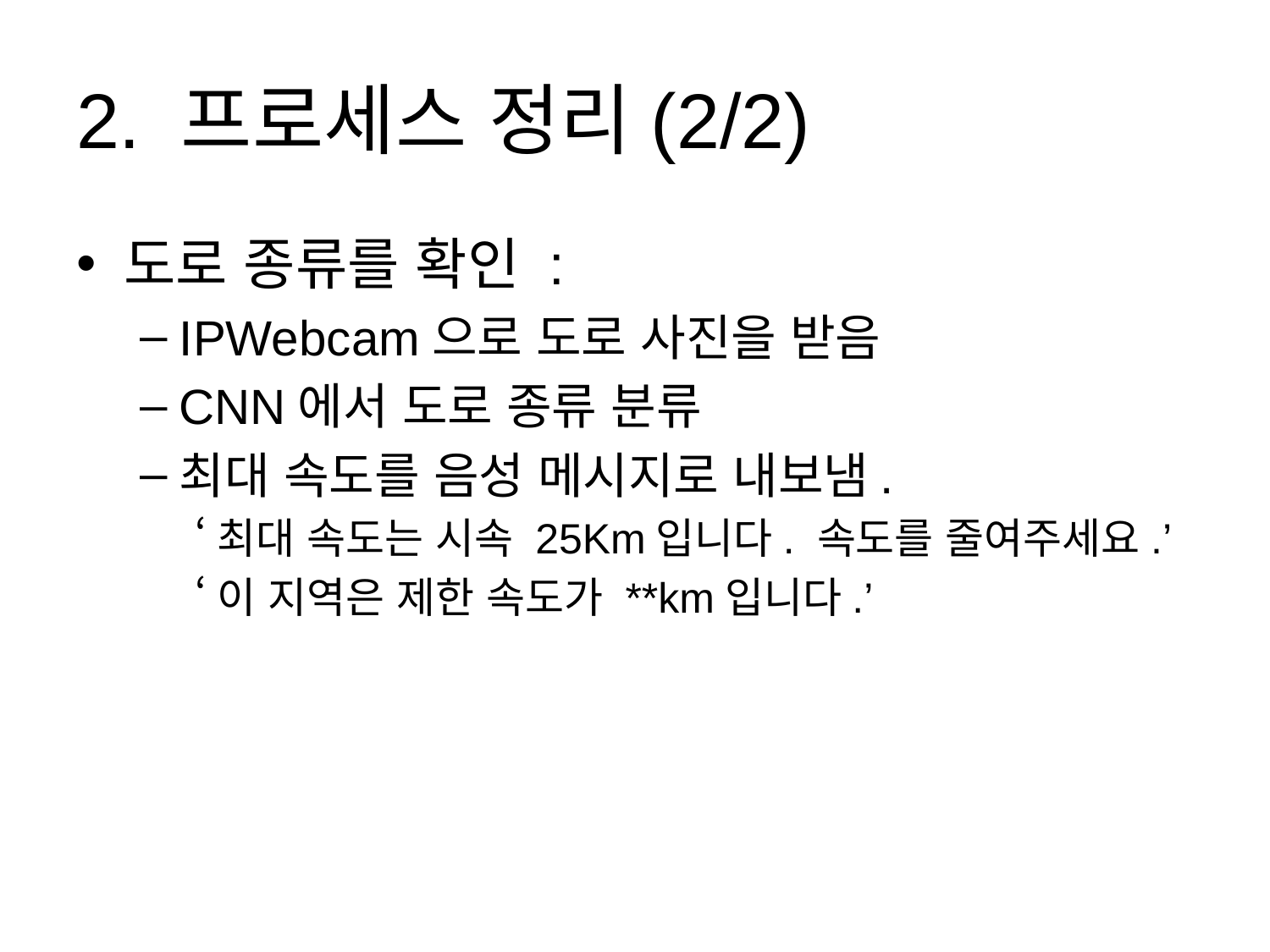

# 2. 프로세스 정리(2/2)
도로 종류를 확인 :
IPWebcam으로 도로 사진을 받음
CNN에서 도로 종류 분류
최대 속도를 음성 메시지로 내보냄.
‘최대 속도는 시속 25Km입니다. 속도를 줄여주세요.’
‘이 지역은 제한 속도가 **km입니다.’